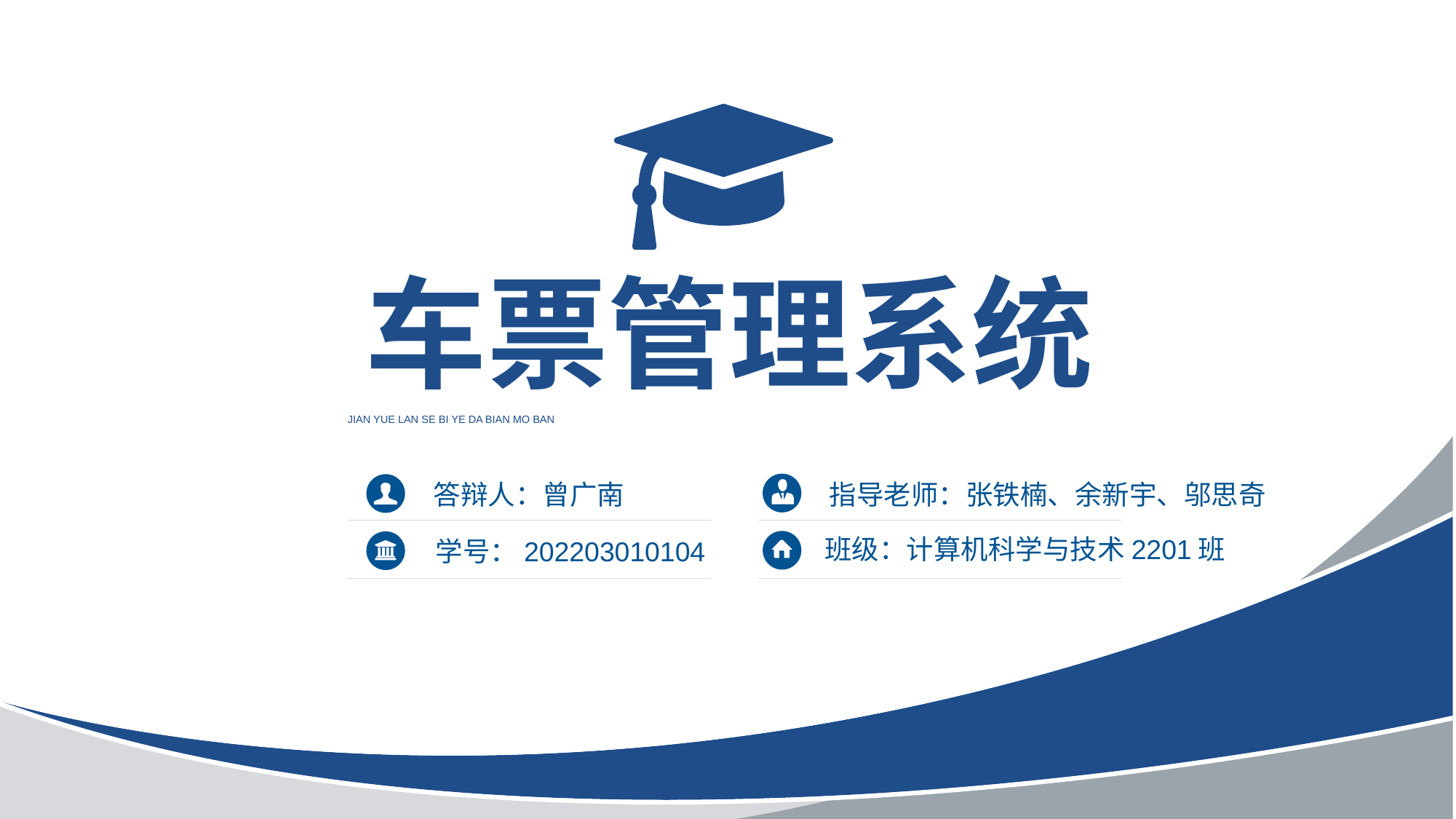

车票管理系统
JIAN YUE LAN SE BI YE DA BIAN MO BAN

指导老师：张铁楠、余新宇、邬思奇
答辩人：曾广南

班级：计算机科学与技术2201班
学号：202203010104